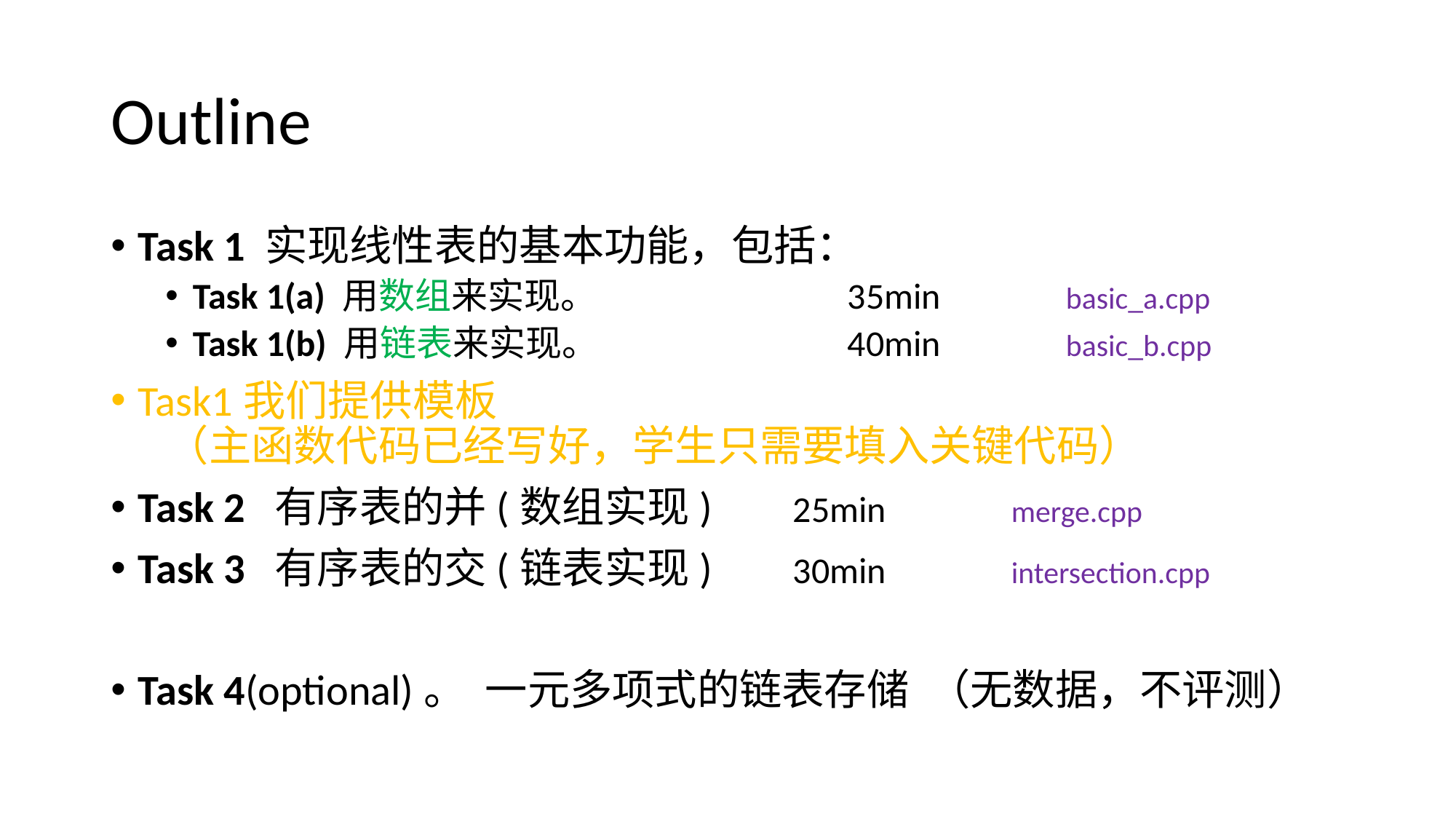

# Outline
Task 1 实现线性表的基本功能，包括：
Task 1(a) 用数组来实现。      		35min             	basic_a.cpp
Task 1(b) 用链表来实现。                    	40min             	basic_b.cpp
Task1我们提供模板
   （主函数代码已经写好，学生只需要填入关键代码）
Task 2  有序表的并(数组实现) 	25min		merge.cpp
Task 3  有序表的交(链表实现) 	30min		intersection.cpp

Task 4(optional)。  一元多项式的链表存储  （无数据，不评测）